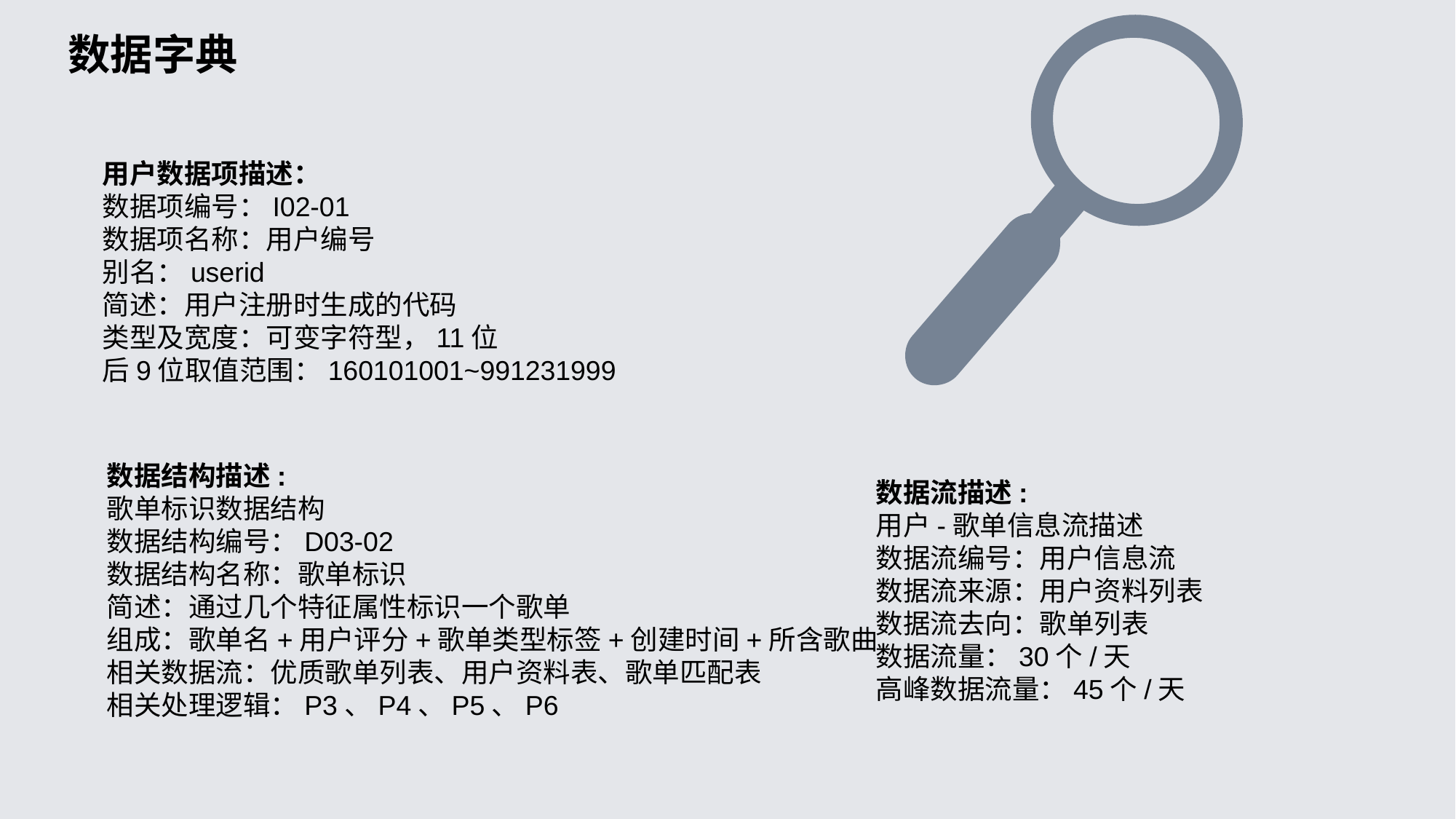

# 数据字典

用户数据项描述：
数据项编号：I02-01
数据项名称：用户编号
别名：userid
简述：用户注册时生成的代码
类型及宽度：可变字符型，11位
后9位取值范围：160101001~991231999
数据结构描述:
歌单标识数据结构
数据结构编号：D03-02
数据结构名称：歌单标识
简述：通过几个特征属性标识一个歌单
组成：歌单名+用户评分+歌单类型标签+创建时间+所含歌曲
相关数据流：优质歌单列表、用户资料表、歌单匹配表
相关处理逻辑：P3、P4、P5、P6
数据流描述:
用户-歌单信息流描述
数据流编号：用户信息流
数据流来源：用户资料列表
数据流去向：歌单列表
数据流量：30个/天
高峰数据流量：45个/天
7